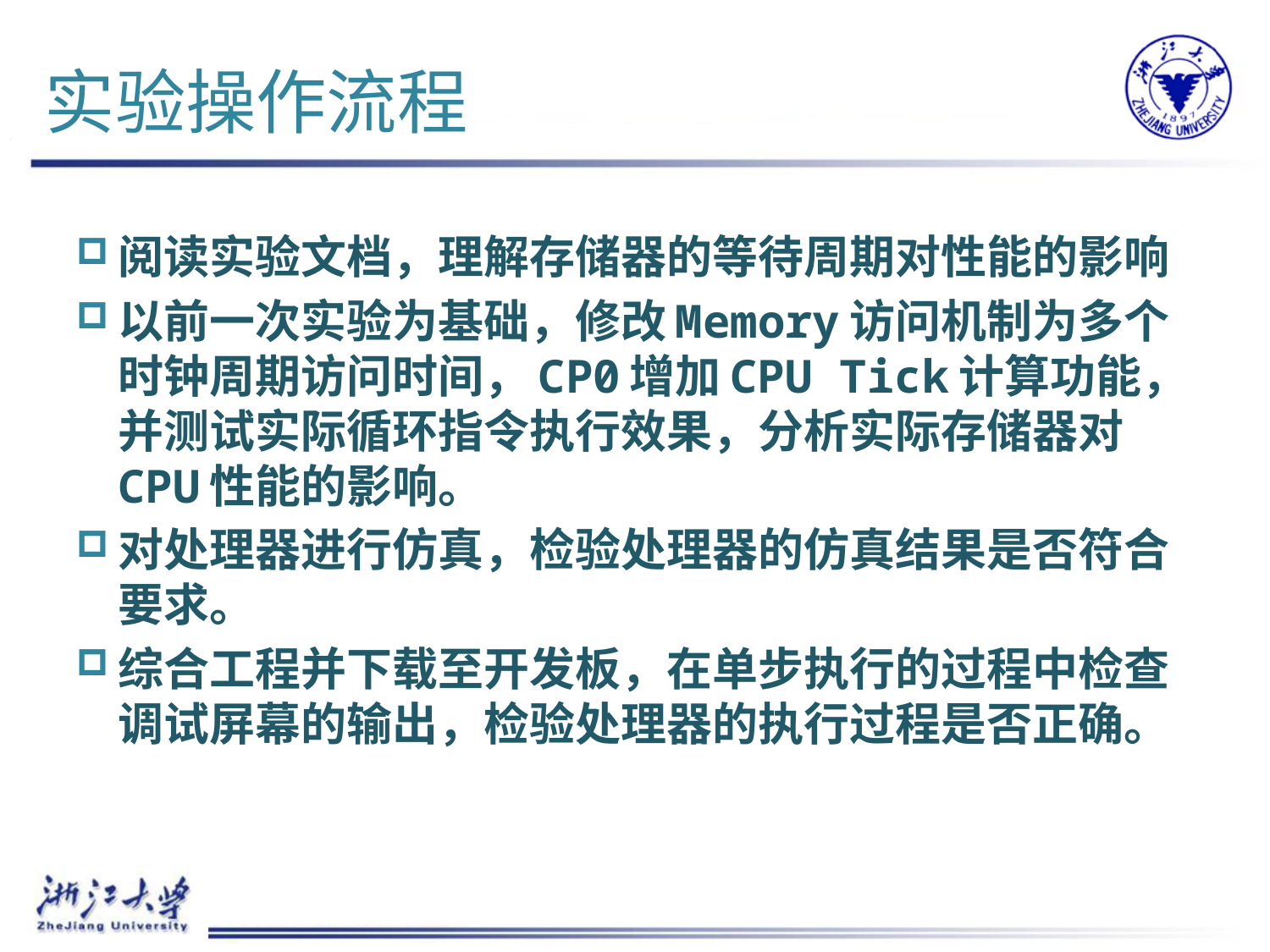

# 实验操作流程
阅读实验文档，理解存储器的等待周期对性能的影响
以前一次实验为基础，修改Memory访问机制为多个时钟周期访问时间，CP0增加CPU Tick计算功能，并测试实际循环指令执行效果，分析实际存储器对CPU性能的影响。
对处理器进行仿真，检验处理器的仿真结果是否符合要求。
综合工程并下载至开发板，在单步执行的过程中检查调试屏幕的输出，检验处理器的执行过程是否正确。